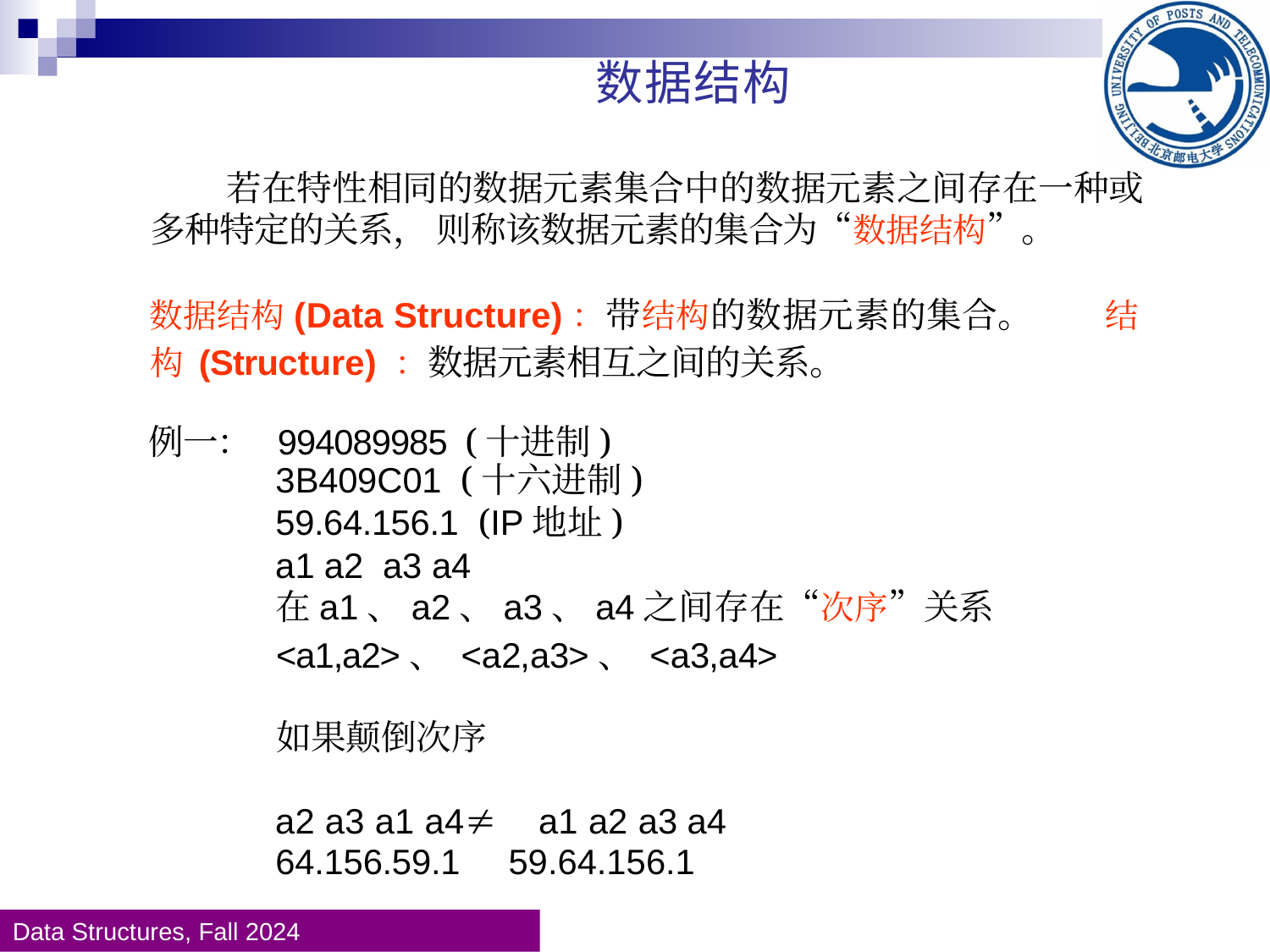

数据结构

若在特性相同的数据元素集合中的数据元素之间存在一种或 多种特定的关系， 则称该数据元素的集合为“数据结构”。

数据结构(Data Structure)：带结构的数据元素的集合。        结构 (Structure) ：数据元素相互之间的关系。

例一：  994089985  (十进制)
3B409C01  (十六进制)
59.64.156.1  (IP地址)
a1 a2  a3 a4
在a1、a2、a3、a4之间存在“次序”关系
<a1,a2>、 <a2,a3>、 <a3,a4>

如果颠倒次序

a2 a3 a1 a4≠  a1 a2 a3 a4
64.156.59.1     59.64.156.1